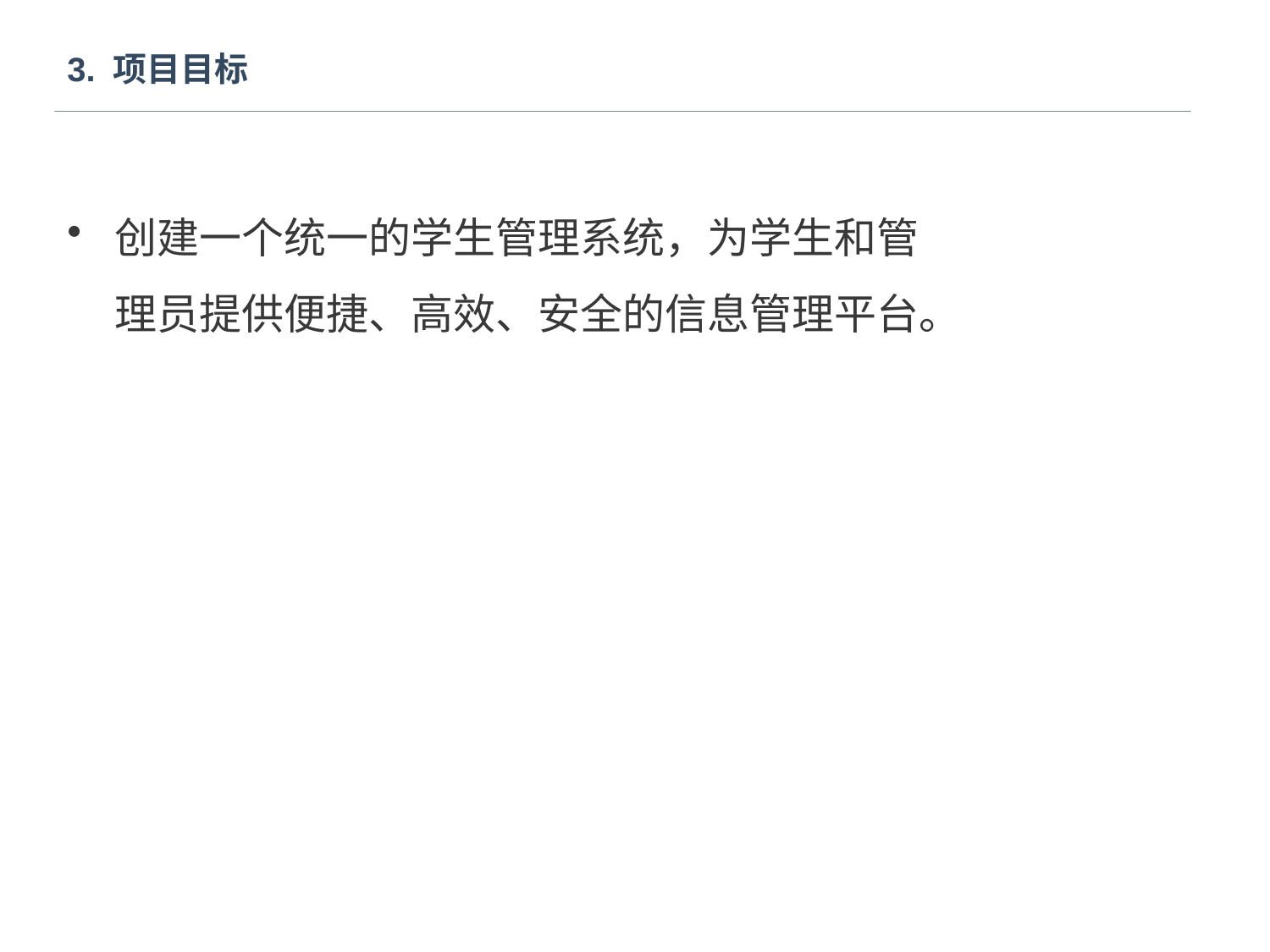

3. 项目目标

创建一个统一的学生管理系统，为学生和管理员提供便捷、高效、安全的信息管理平台。